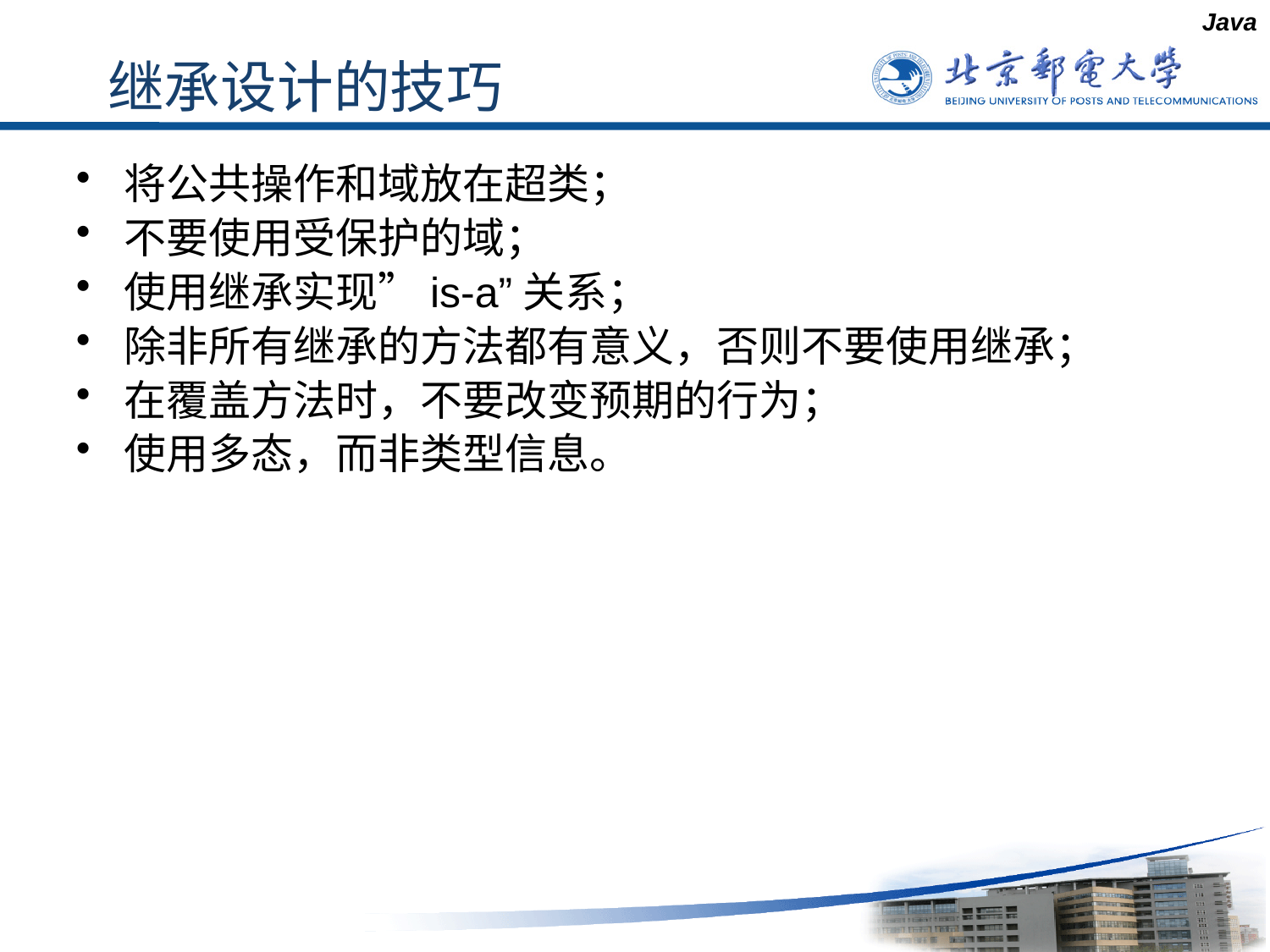

Java
# 继承设计的技巧
将公共操作和域放在超类；
不要使用受保护的域；
使用继承实现”is-a”关系；
除非所有继承的方法都有意义，否则不要使用继承；
在覆盖方法时，不要改变预期的行为；
使用多态，而非类型信息。